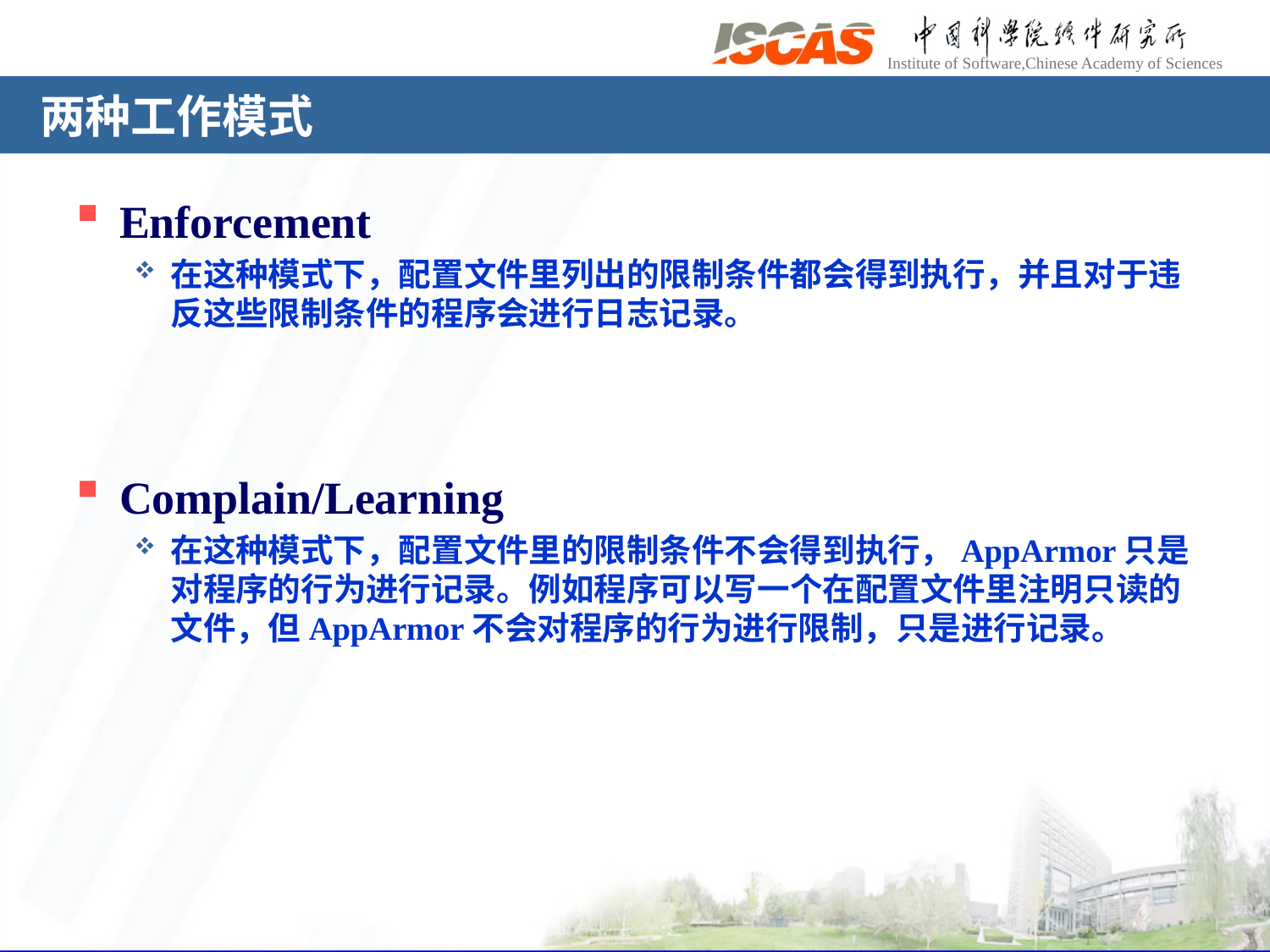

# 两种工作模式
Enforcement
在这种模式下，配置文件里列出的限制条件都会得到执行，并且对于违反这些限制条件的程序会进行日志记录。

Complain/Learning
在这种模式下，配置文件里的限制条件不会得到执行，AppArmor只是对程序的行为进行记录。例如程序可以写一个在配置文件里注明只读的文件，但AppArmor不会对程序的行为进行限制，只是进行记录。